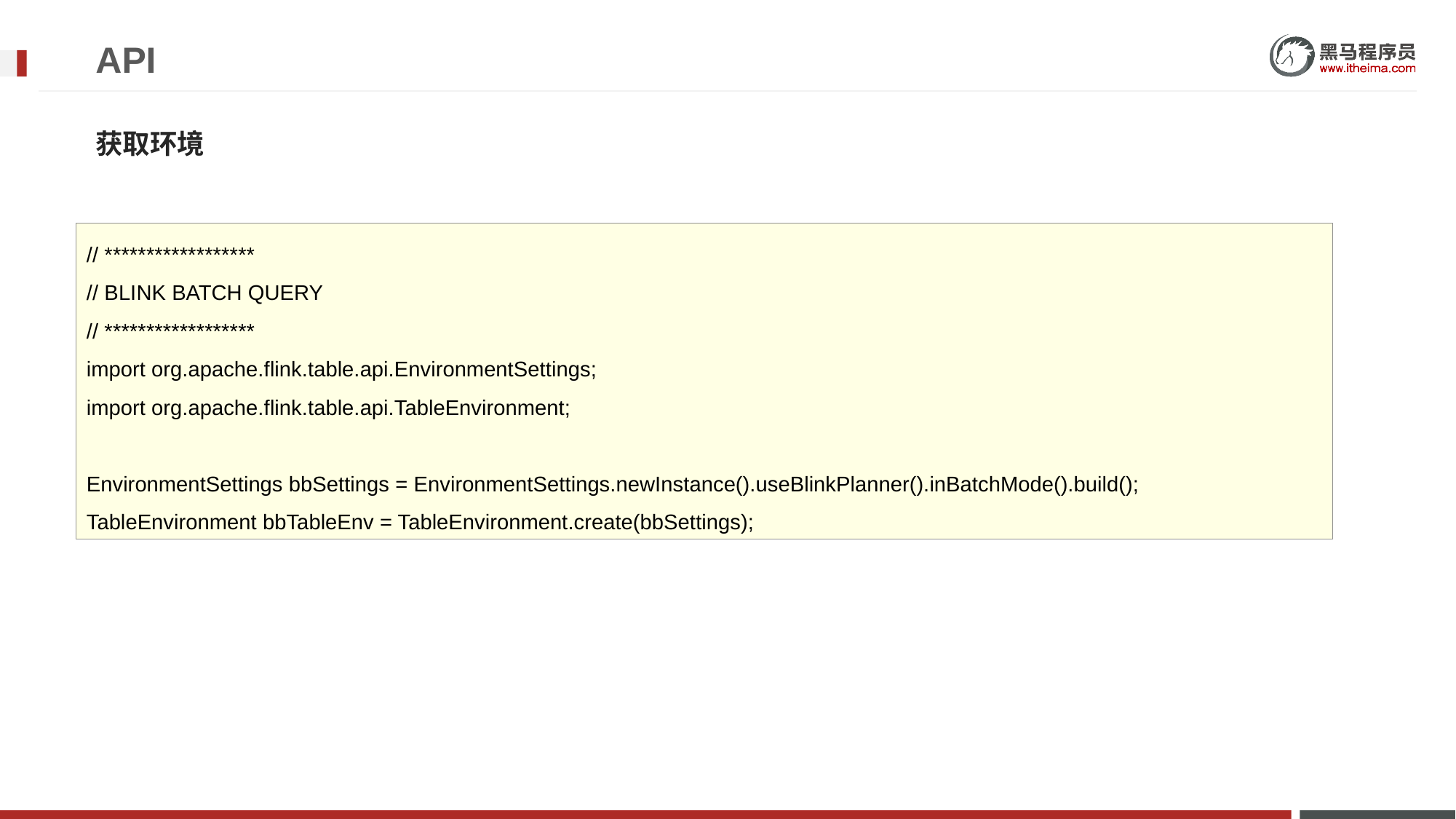

# API
获取环境
// ******************
// BLINK BATCH QUERY
// ******************
import org.apache.flink.table.api.EnvironmentSettings;
import org.apache.flink.table.api.TableEnvironment;

EnvironmentSettings bbSettings = EnvironmentSettings.newInstance().useBlinkPlanner().inBatchMode().build();
TableEnvironment bbTableEnv = TableEnvironment.create(bbSettings);